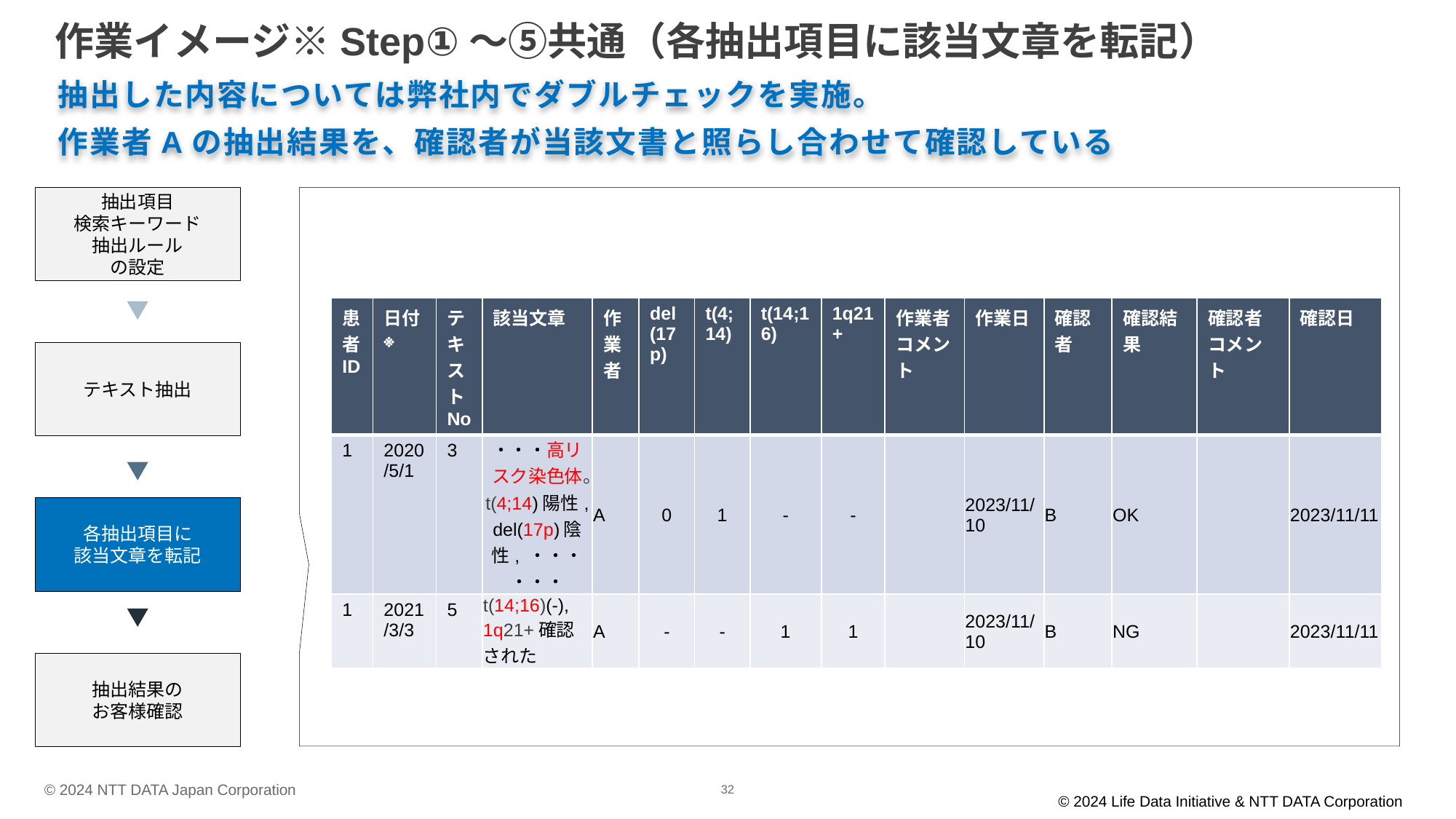

# 作業イメージ※Step①～⑤共通（各抽出項目に該当文章を転記）
抽出した内容については弊社内でダブルチェックを実施。
作業者Aの抽出結果を、確認者が当該文書と照らし合わせて確認している
抽出項目
検索キーワード
抽出ルール
の設定

| 患者ID | 日付 ※ | テキストNo | 該当文章 | 作業者 | del (17p) | t(4;14) | t(14;16) | 1q21+ | 作業者コメント | 作業日 | 確認者 | 確認結果 | 確認者 コメント | 確認日 |
| --- | --- | --- | --- | --- | --- | --- | --- | --- | --- | --- | --- | --- | --- | --- |
| 1 | 2020/5/1 | 3 | ・・・高リスク染色体。t(4;14)陽性, del(17p)陰性, ・・・ ・・・ | A | 0 | 1 | - | - |  | 2023/11/10 | B | OK |  | 2023/11/11 |
| 1 | 2021/3/3 | 5 | t(14;16)(-), 1q21+確認された | A | - | - | 1 | 1 |  | 2023/11/10 | B | NG |  | 2023/11/11 |
テキスト抽出

各抽出項目に
該当文章を転記
抽出結果の
お客様確認